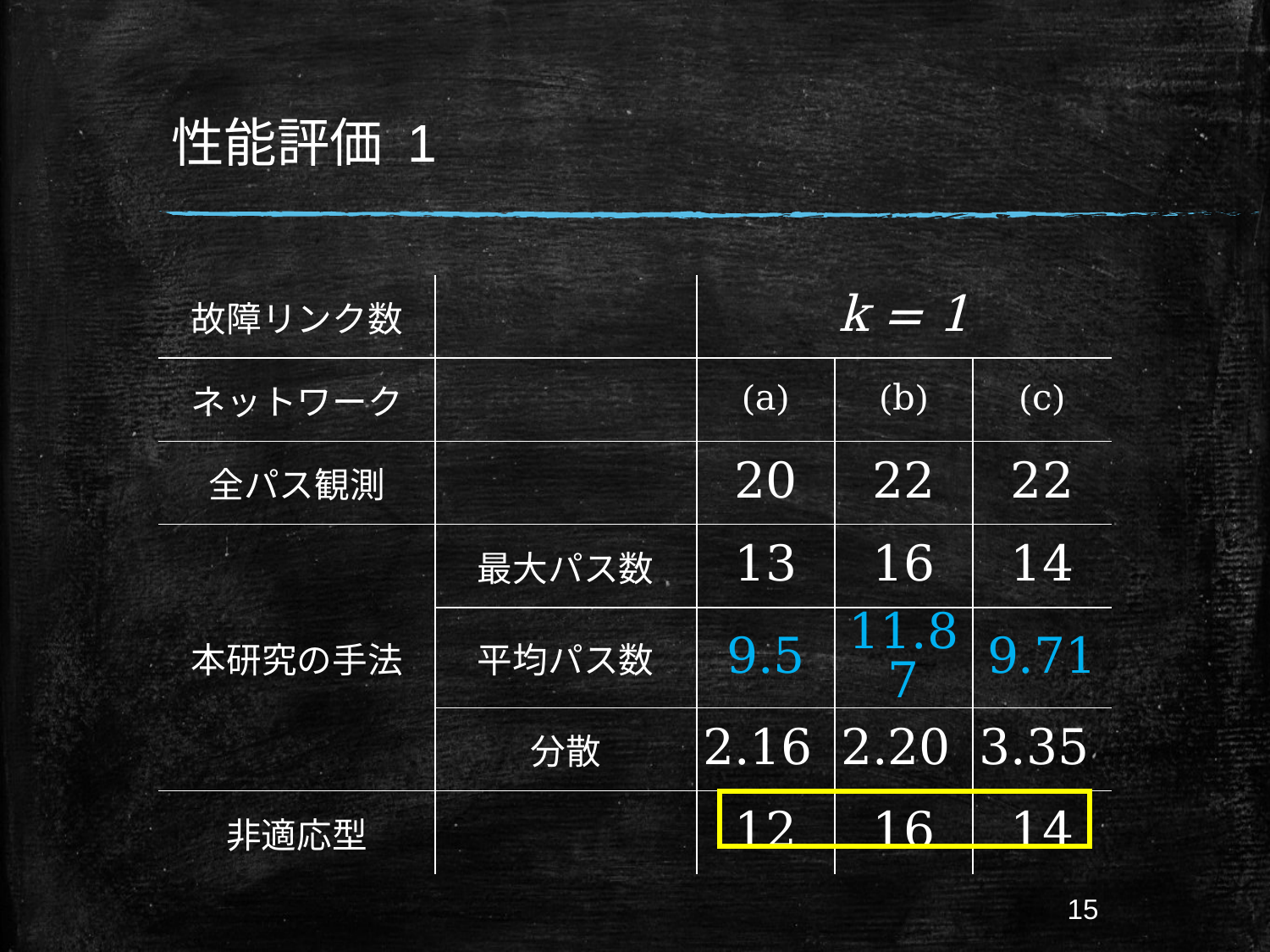

# 性能評価 1
| 故障リンク数 |  | k = 1 |  |  |
| --- | --- | --- | --- | --- |
| ネットワーク |  | (a) | (b) | (c) |
| 全パス観測 |  | 20 | 22 | 22 |
| 本研究の手法 | 最大パス数 | 13 | 16 | 14 |
|  | 平均パス数 | 9.5 | 11.87 | 9.71 |
|  | 分散 | 2.16 | 2.20 | 3.35 |
| 非適応型 |  | 12 | 16 | 14 |

15